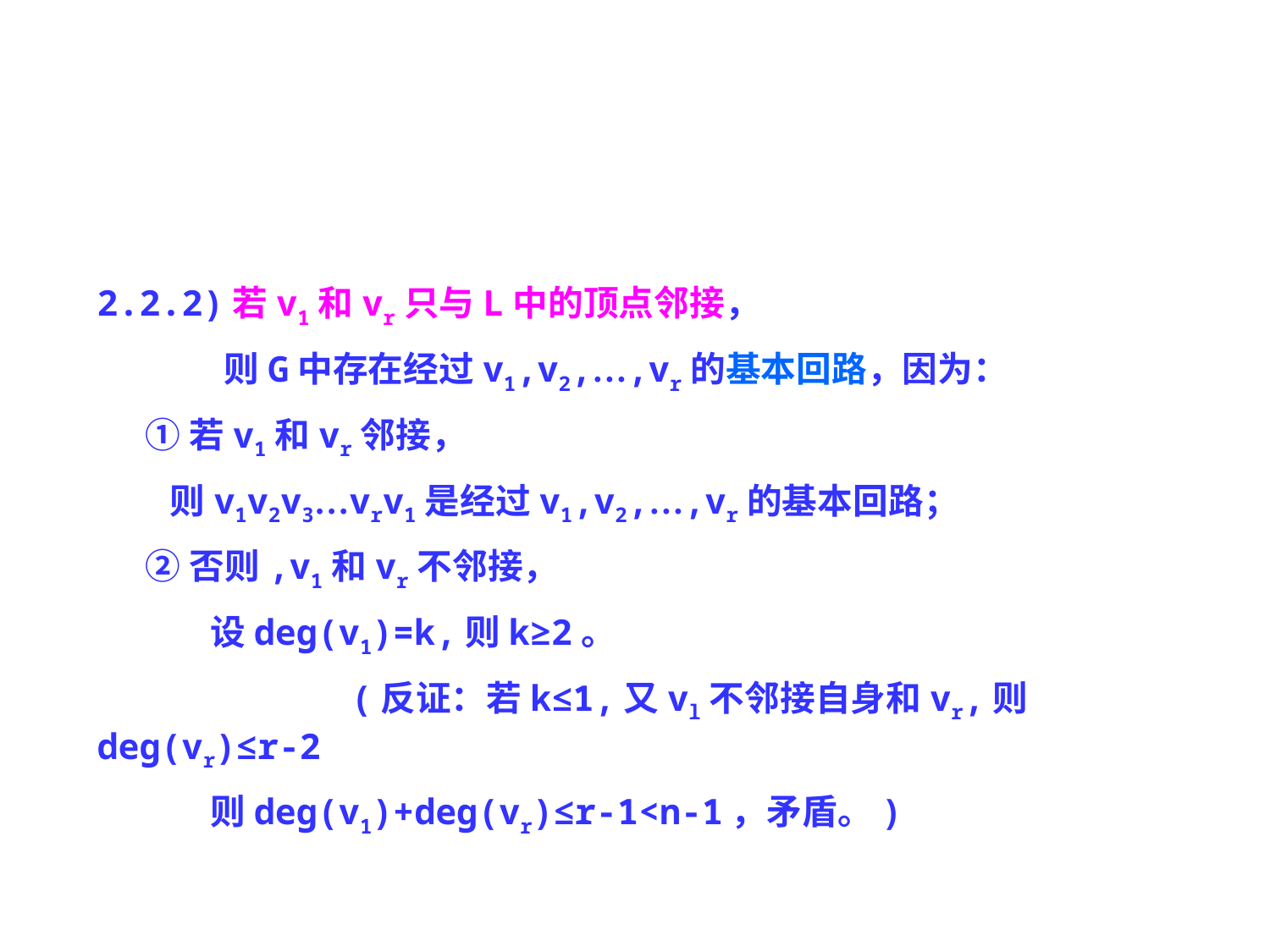

2.2.2)若v1和vr只与L中的顶点邻接，
	则G中存在经过v1,v2,…,vr的基本回路，因为：
      ①若v1和vr邻接，
        则v1v2v3…vrv1是经过v1,v2,…,vr的基本回路；
      ②否则,v1和vr不邻接，
             设deg(v1)=k,则k≥2。
            (反证：若k≤1,又vl不邻接自身和vr,则deg(vr)≤r-2
             则deg(v1)+deg(vr)≤r-1<n-1，矛盾。)